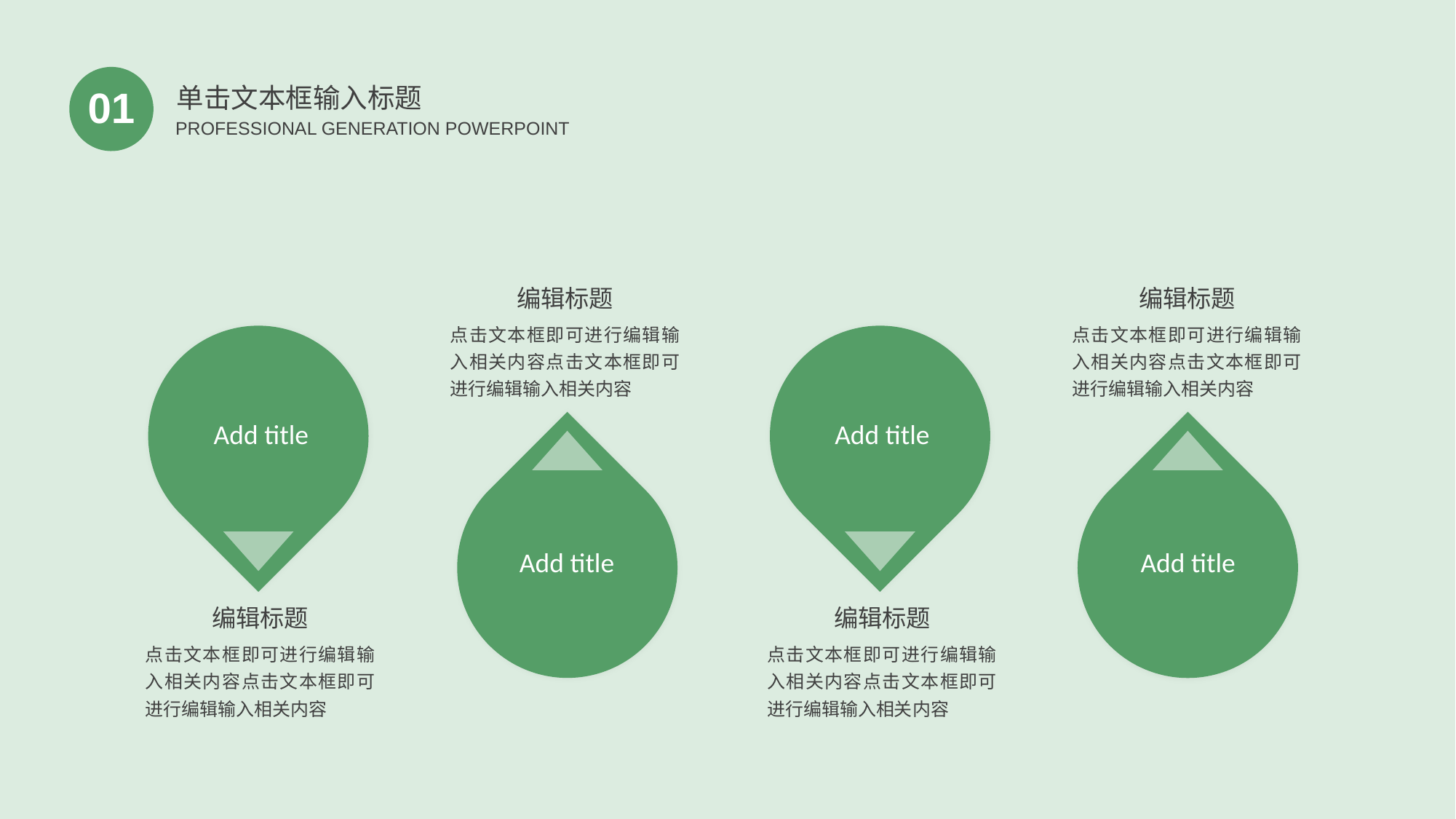

单击文本框输入标题

01
PROFESSIONAL GENERATION POWERPOINT
编辑标题
编辑标题
点击文本框即可进行编辑输入相关内容点击文本框即可进行编辑输入相关内容
点击文本框即可进行编辑输入相关内容点击文本框即可进行编辑输入相关内容

Add title
Add title

Add title
Add title
编辑标题
编辑标题
点击文本框即可进行编辑输入相关内容点击文本框即可进行编辑输入相关内容
点击文本框即可进行编辑输入相关内容点击文本框即可进行编辑输入相关内容